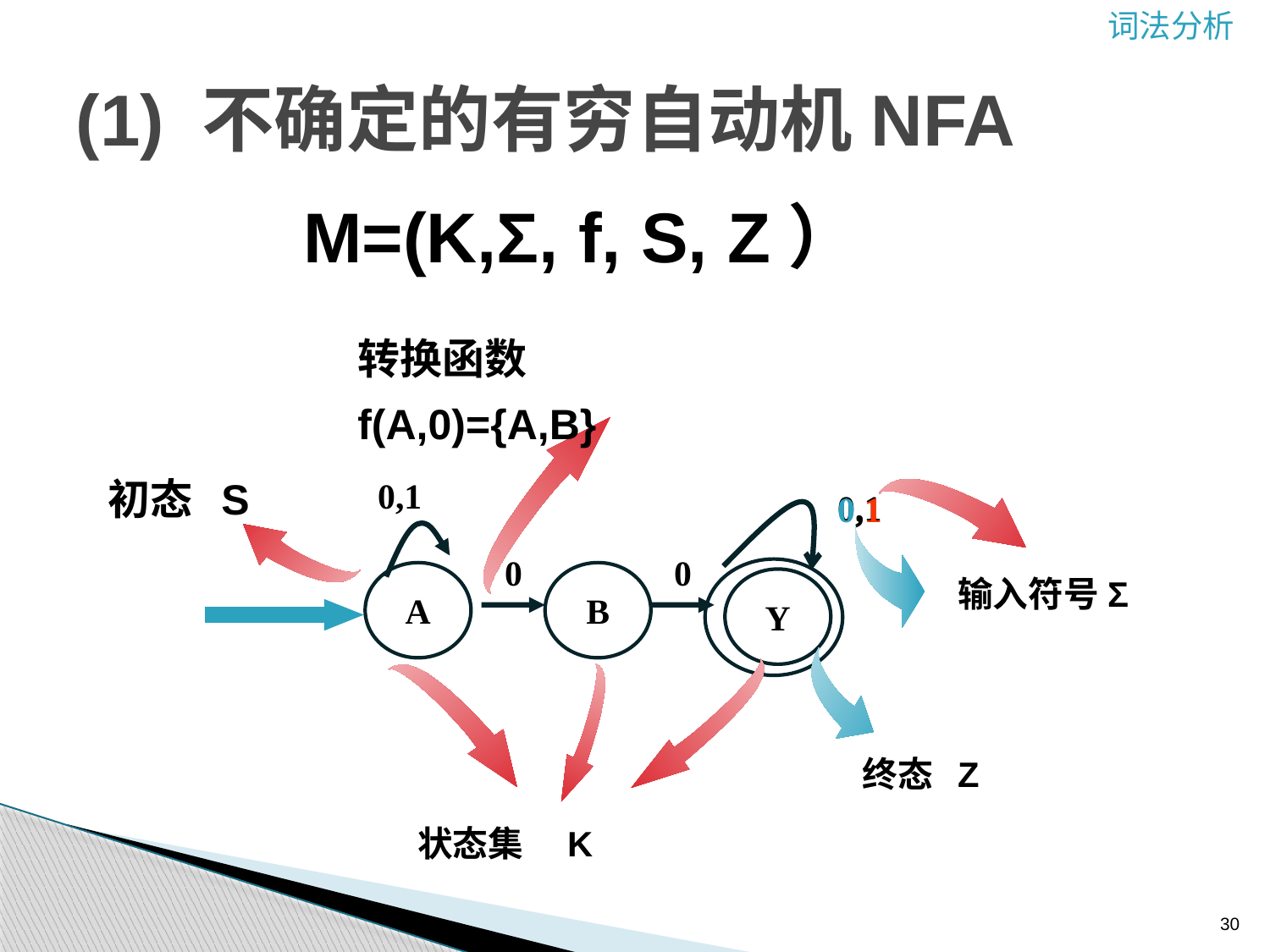

(1) 不确定的有穷自动机NFA
M=(K,Σ, f, S, Z）
转换函数  f(A,0)={A,B}
初态  S
0,1

0,1
0,1

0
0

A
B
输入符号Σ
Y

终态  Z
状态集　K
30